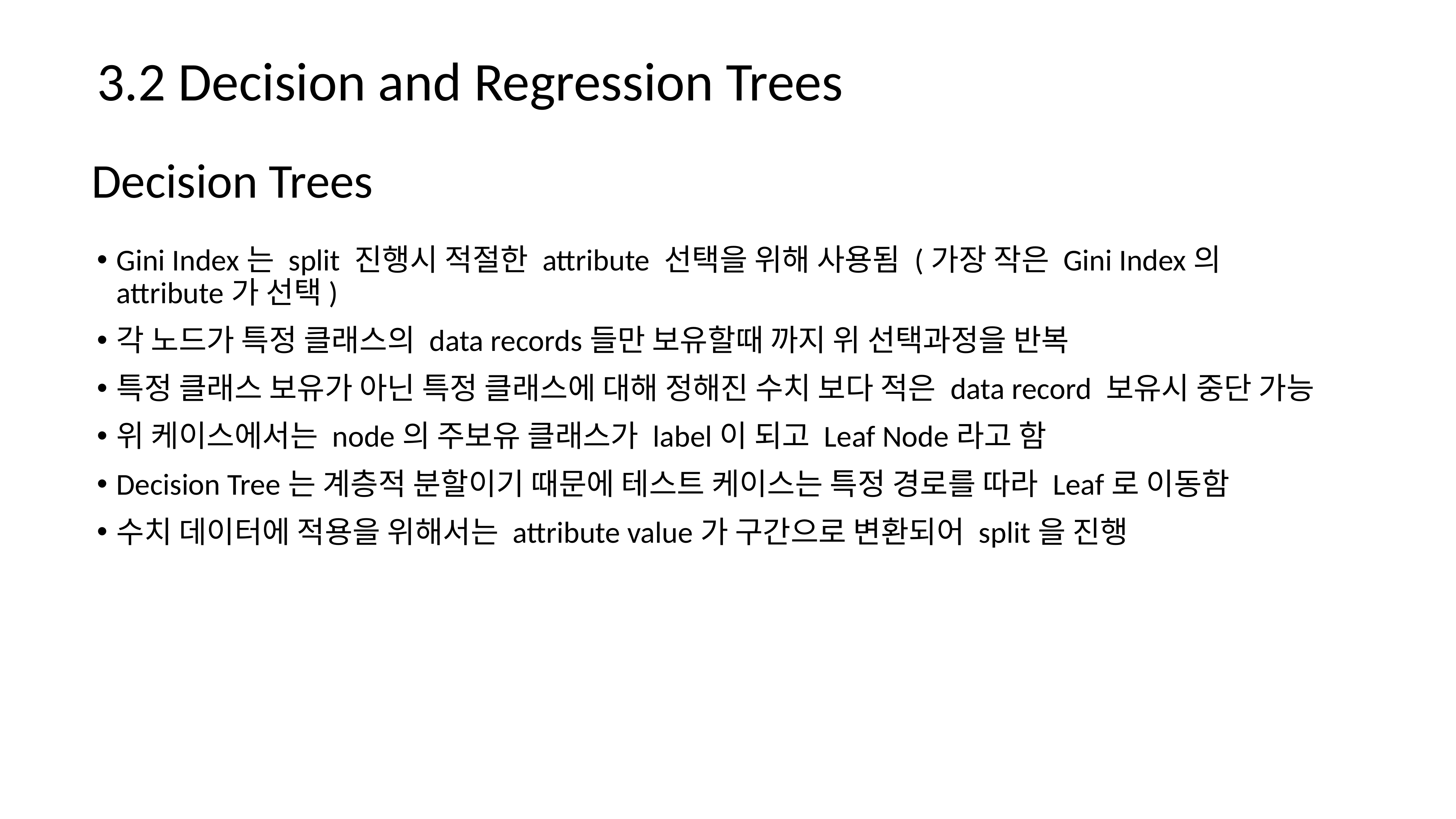

3.2 Decision and Regression Trees
# Decision Trees
Gini Index는 split 진행시 적절한 attribute 선택을 위해 사용됨 (가장 작은 Gini Index의 attribute가 선택)
각 노드가 특정 클래스의 data records들만 보유할때 까지 위 선택과정을 반복
특정 클래스 보유가 아닌 특정 클래스에 대해 정해진 수치 보다 적은 data record 보유시 중단 가능
위 케이스에서는 node의 주보유 클래스가 label이 되고 Leaf Node라고 함
Decision Tree는 계층적 분할이기 때문에 테스트 케이스는 특정 경로를 따라 Leaf로 이동함
수치 데이터에 적용을 위해서는 attribute value가 구간으로 변환되어 split을 진행